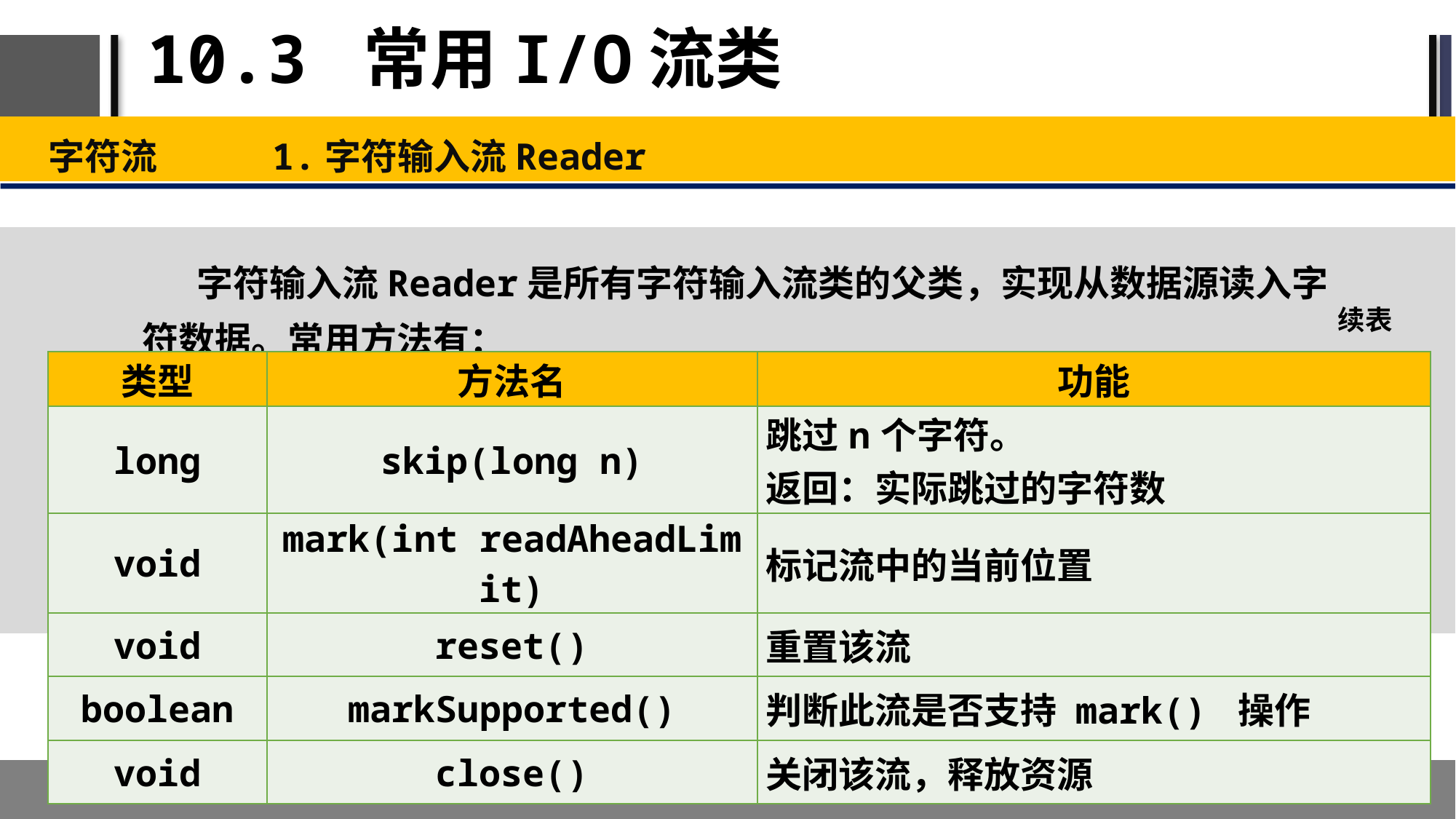

# 10.3 常用I/O流类

字符流             1.字符输入流Reader

字符输入流Reader是所有字符输入流类的父类，实现从数据源读入字符数据。常用方法有：
续表
| 类型 | 方法名 | 功能 |
| --- | --- | --- |
| long | skip(long n) | 跳过n个字符。 返回：实际跳过的字符数 |
| void | mark(int readAheadLimit) | 标记流中的当前位置 |
| void | reset() | 重置该流 |
| boolean | markSupported() | 判断此流是否支持 mark() 操作 |
| void | close() | 关闭该流，释放资源 |